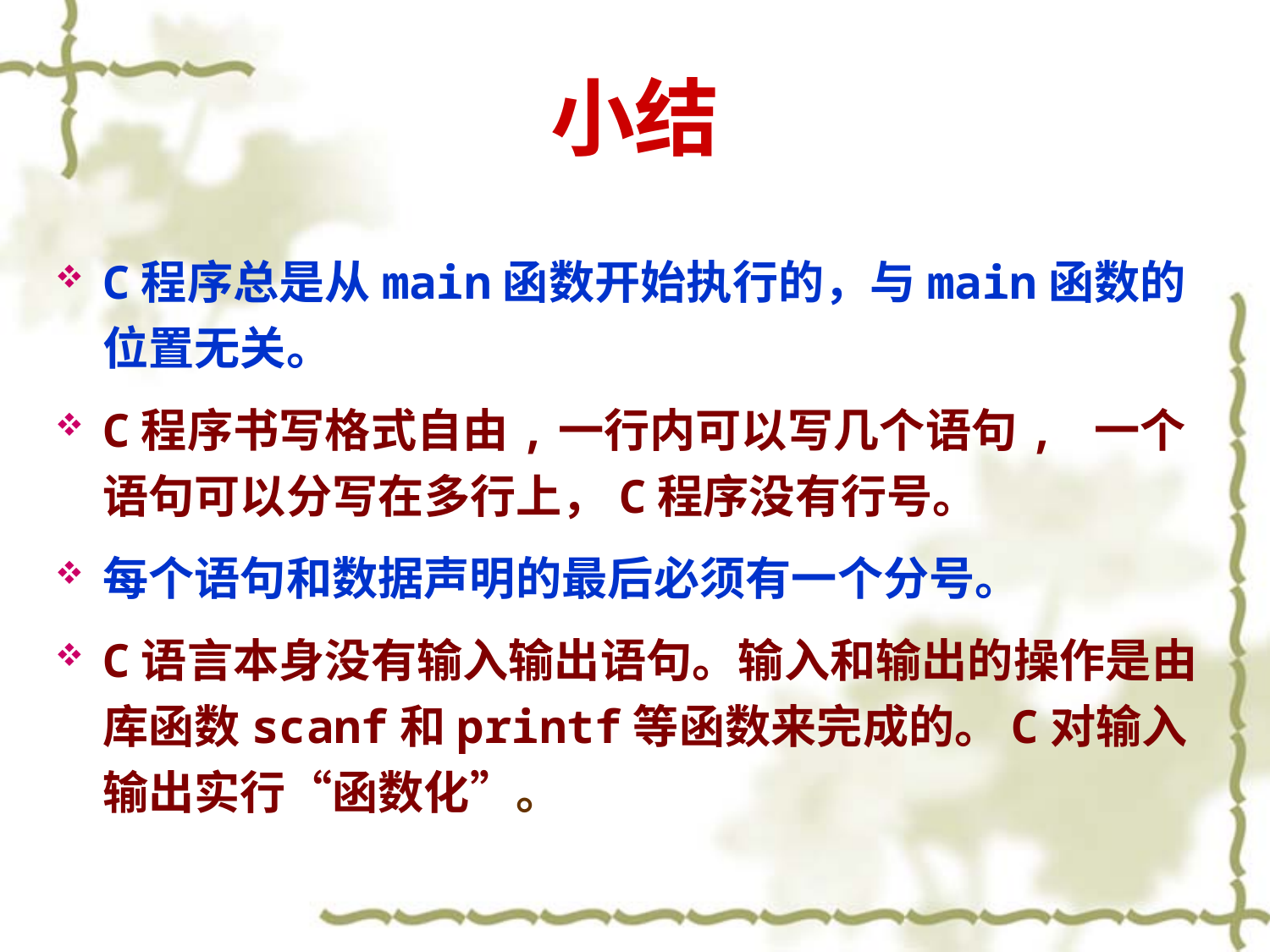

小结
C程序总是从main函数开始执行的，与main函数的位置无关。
C程序书写格式自由,一行内可以写几个语句, 一个语句可以分写在多行上，C程序没有行号。
每个语句和数据声明的最后必须有一个分号。
C语言本身没有输入输出语句。输入和输出的操作是由库函数scanf和printf等函数来完成的。C对输入输出实行“函数化”。